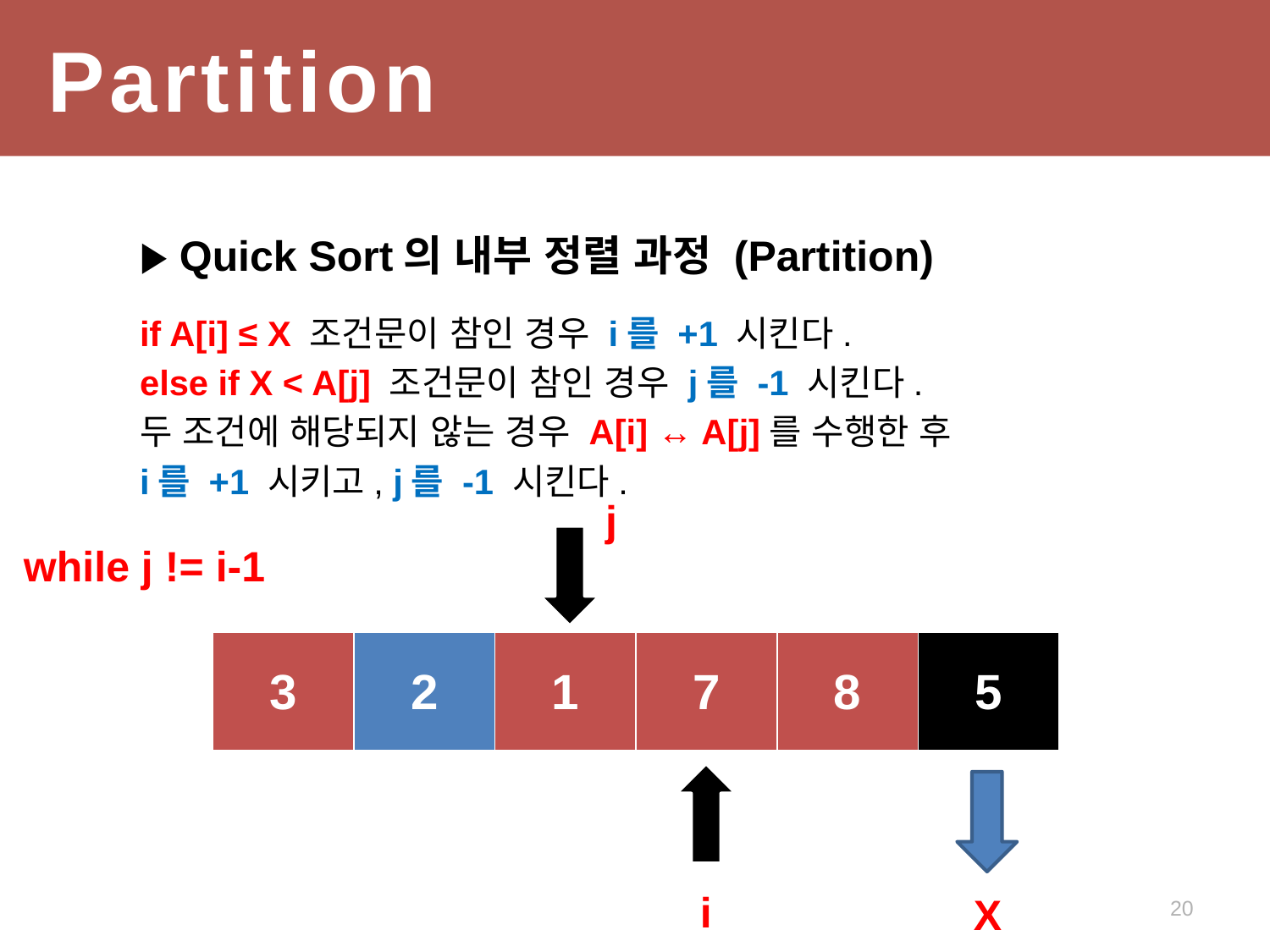

Partition
▶ Quick Sort의 내부 정렬 과정 (Partition)

if A[i] ≤ X 조건문이 참인 경우 i를 +1 시킨다.
else if X < A[j] 조건문이 참인 경우 j를 -1 시킨다.
두 조건에 해당되지 않는 경우 A[i] ↔ A[j]를 수행한 후
i를 +1 시키고, j를 -1 시킨다.
j

while j != i-1
| 3 | 2 | 7 | 1 | 8 | 5 |
| --- | --- | --- | --- | --- | --- |
| 8 | 2 | 7 | 1 | 3 | 5 |
| --- | --- | --- | --- | --- | --- |
| 3 | 2 | 1 | 7 | 8 | 5 |
| --- | --- | --- | --- | --- | --- |

i
X
20